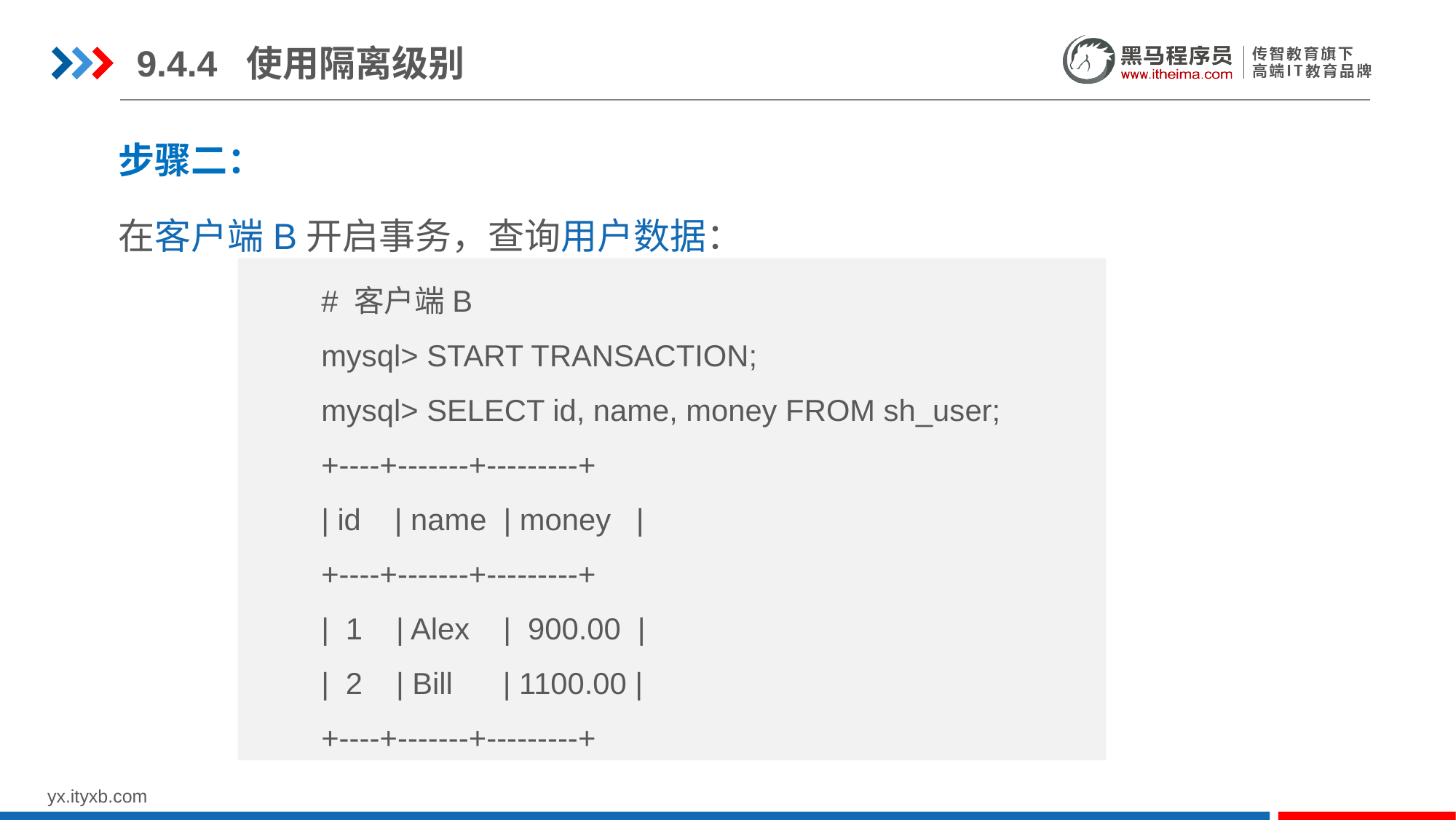

9.4.4  使用隔离级别
步骤二：
在客户端B开启事务，查询用户数据：
# 客户端B
mysql> START TRANSACTION;
mysql> SELECT id, name, money FROM sh_user;
+----+-------+---------+
| id    | name  | money   |
+----+-------+---------+
|  1    | Alex    |  900.00  |
|  2    | Bill      | 1100.00 |
+----+-------+---------+